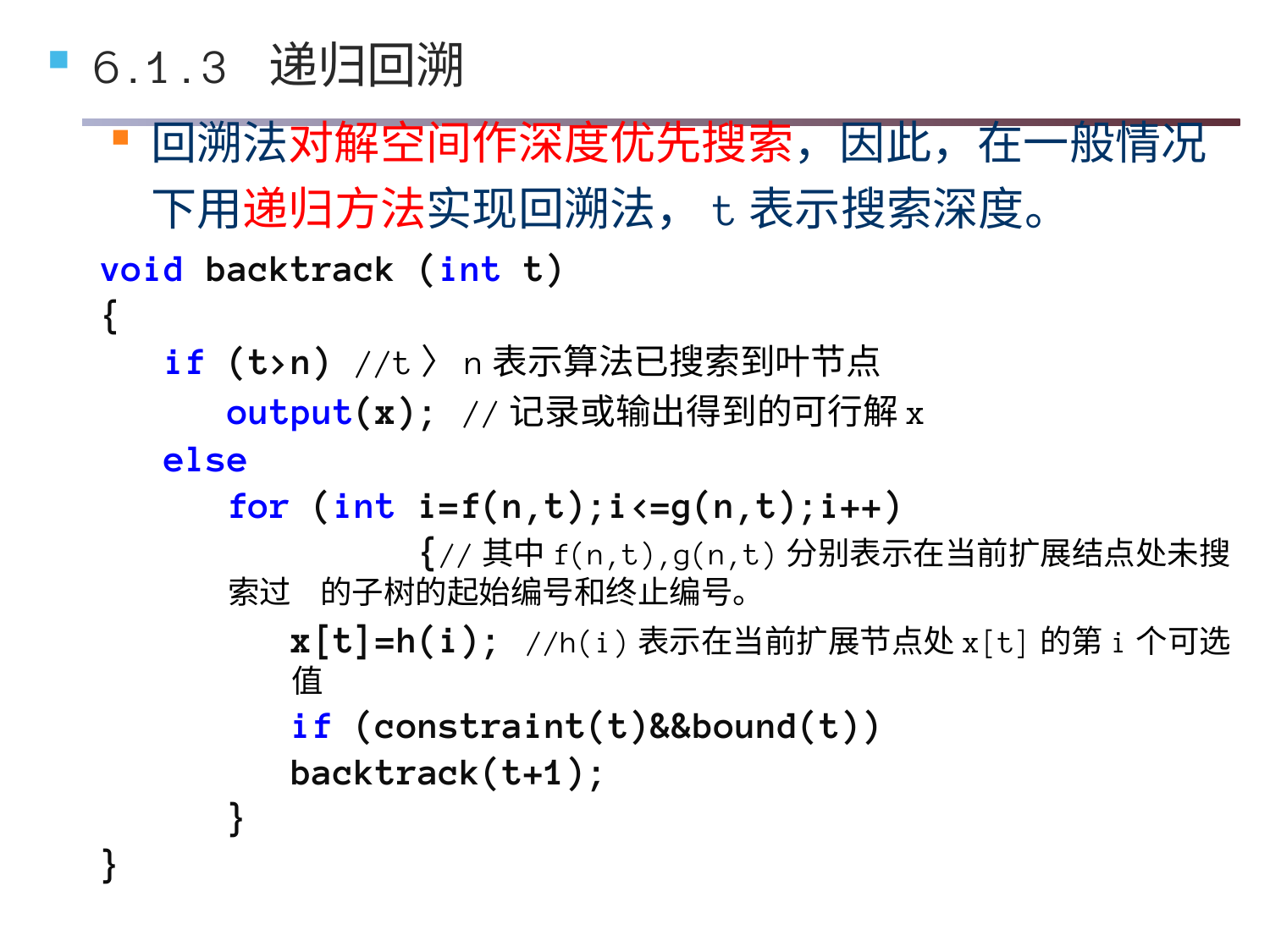

6.1.3 递归回溯
回溯法对解空间作深度优先搜索，因此，在一般情况下用递归方法实现回溯法，t表示搜索深度。
void backtrack (int t)
{
if (t>n) //t〉n表示算法已搜索到叶节点
   output(x); //记录或输出得到的可行解x
else
for (int i=f(n,t);i<=g(n,t);i++)
         {//其中f(n,t),g(n,t)分别表示在当前扩展结点处未搜索过    的子树的起始编号和终止编号。
x[t]=h(i); //h(i)表示在当前扩展节点处x[t]的第i个可选值
if (constraint(t)&&bound(t))    	backtrack(t+1);
}
}